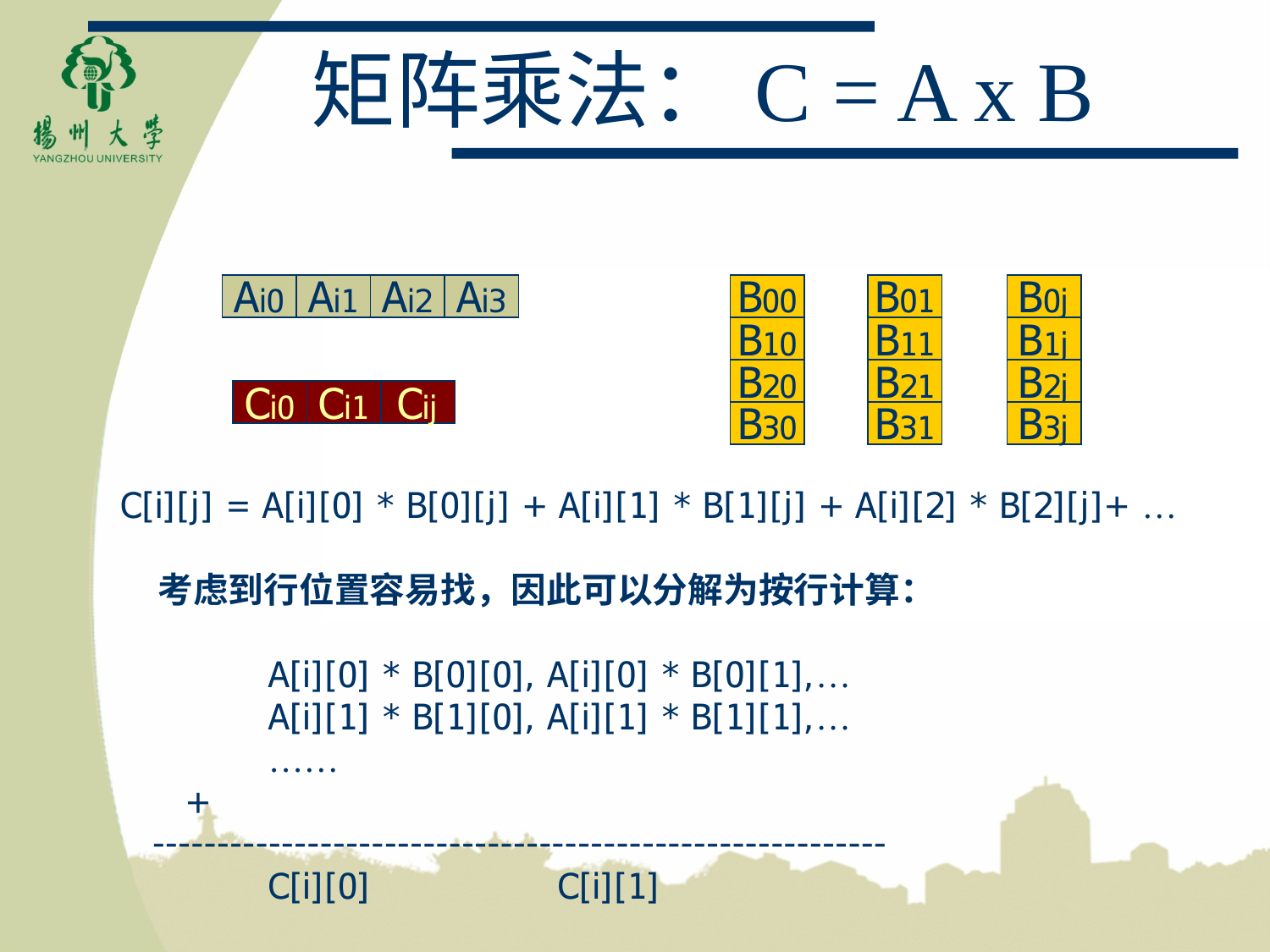

# 矩阵乘法：C = A x B
Ai0
Ai1
Ai2
Ai3
B00
B10
B20
B30
B01
B11
B21
B31
B0j
B1j
B2j
B3j
Ci0
Ci1
Cij
C[i][j] = A[i][0] * B[0][j] + A[i][1] * B[1][j] + A[i][2] * B[2][j]+ …
 考虑到行位置容易找，因此可以分解为按行计算：

	A[i][0] * B[0][0], A[i][0] * B[0][1],…
	A[i][1] * B[1][0], A[i][1] * B[1][1],…
      	……
    +
 ---------------------------------------------------------
	C[i][0]                 C[i][1]